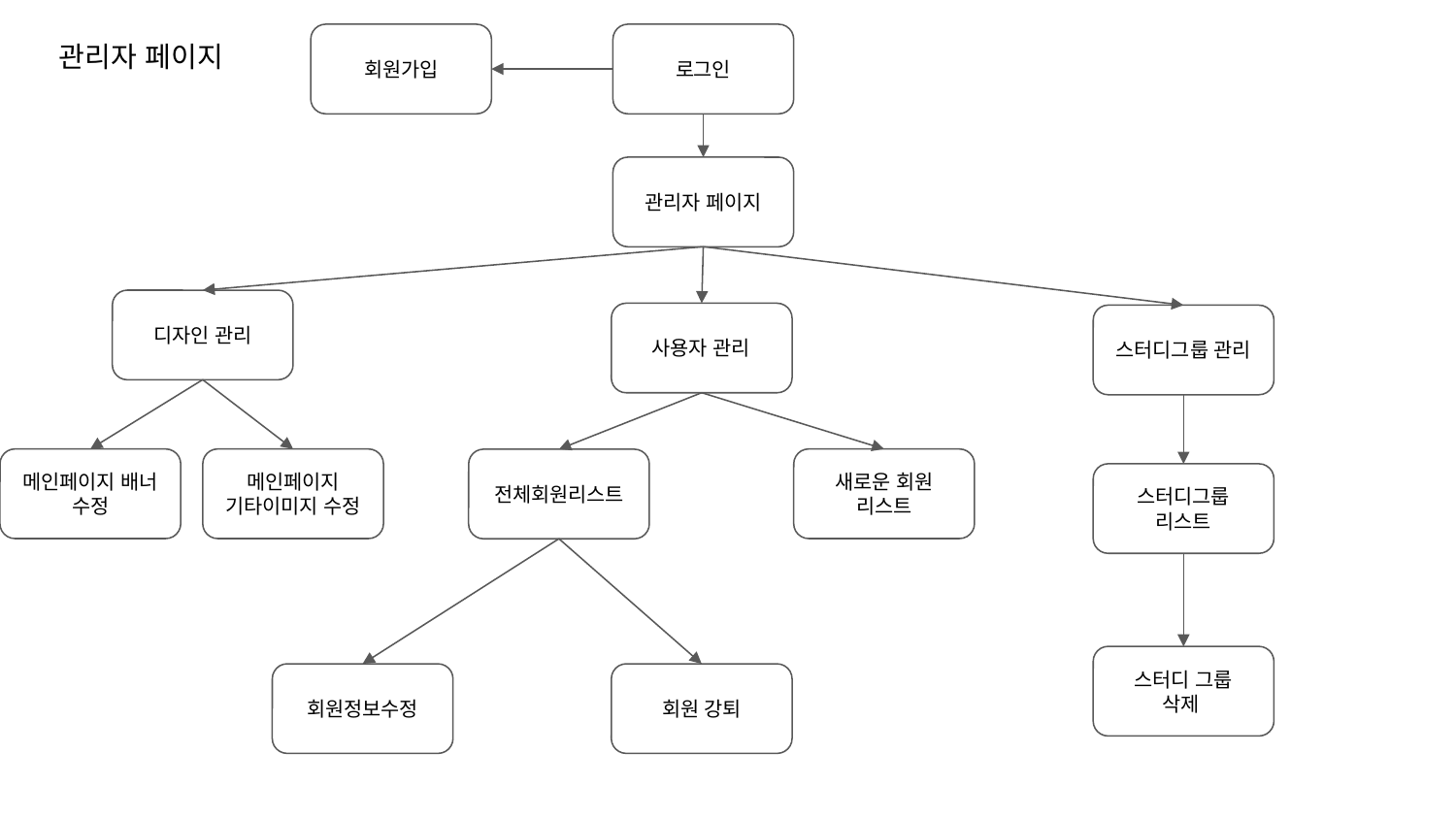

로그인
관리자 페이지
회원가입
관리자 페이지
디자인 관리
   사용자 관리
스터디그룹 관리
메인페이지 배너 수정
메인페이지 기타이미지 수정
새로운 회원 리스트
전체회원리스트
스터디그룹 리스트
스터디 그룹
삭제
회원정보수정
회원 강퇴